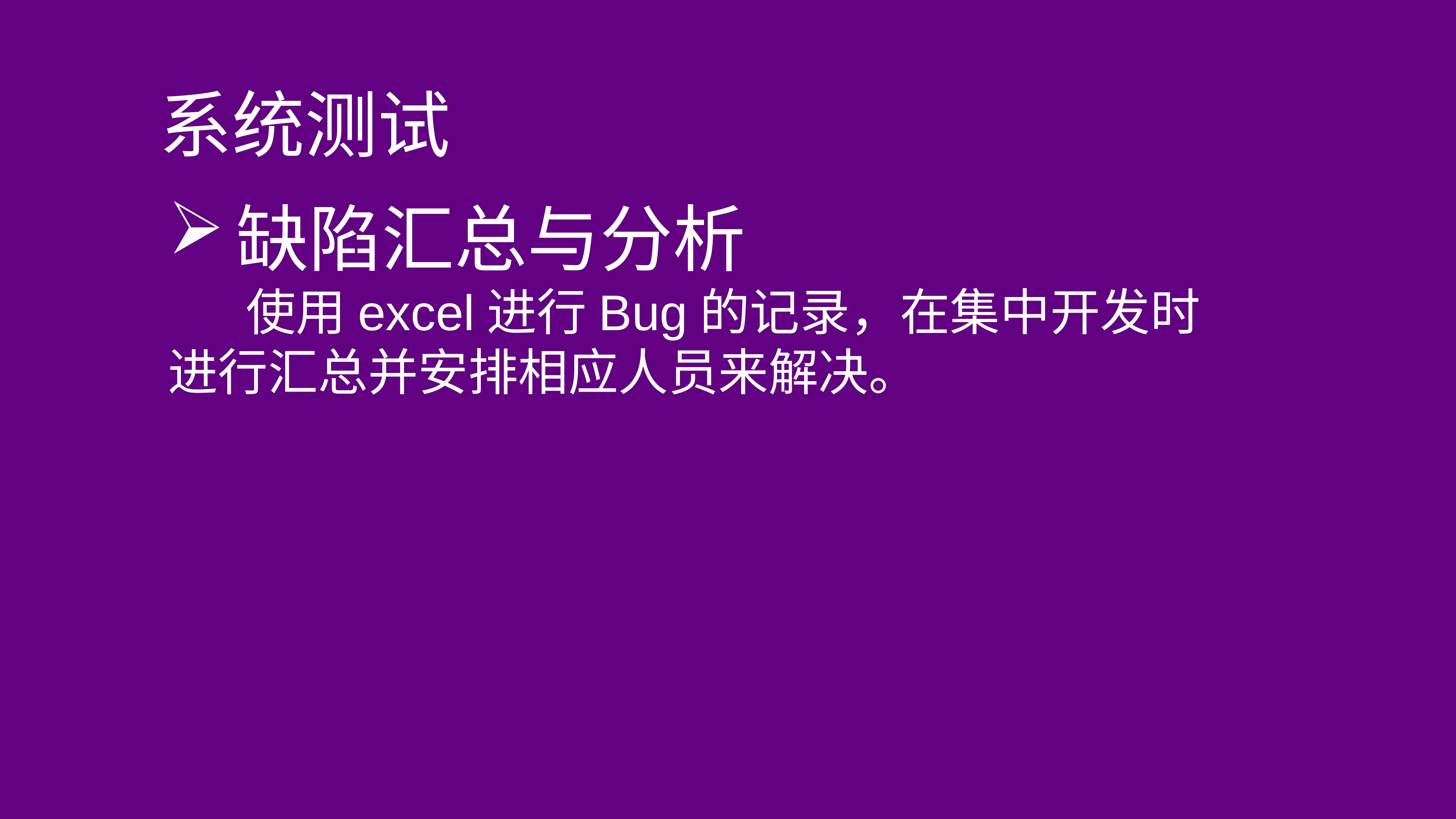

系统测试

缺陷汇总与分析
	 使用excel进行Bug的记录，在集中开发时进行汇总并安排相应人员来解决。

交互简单